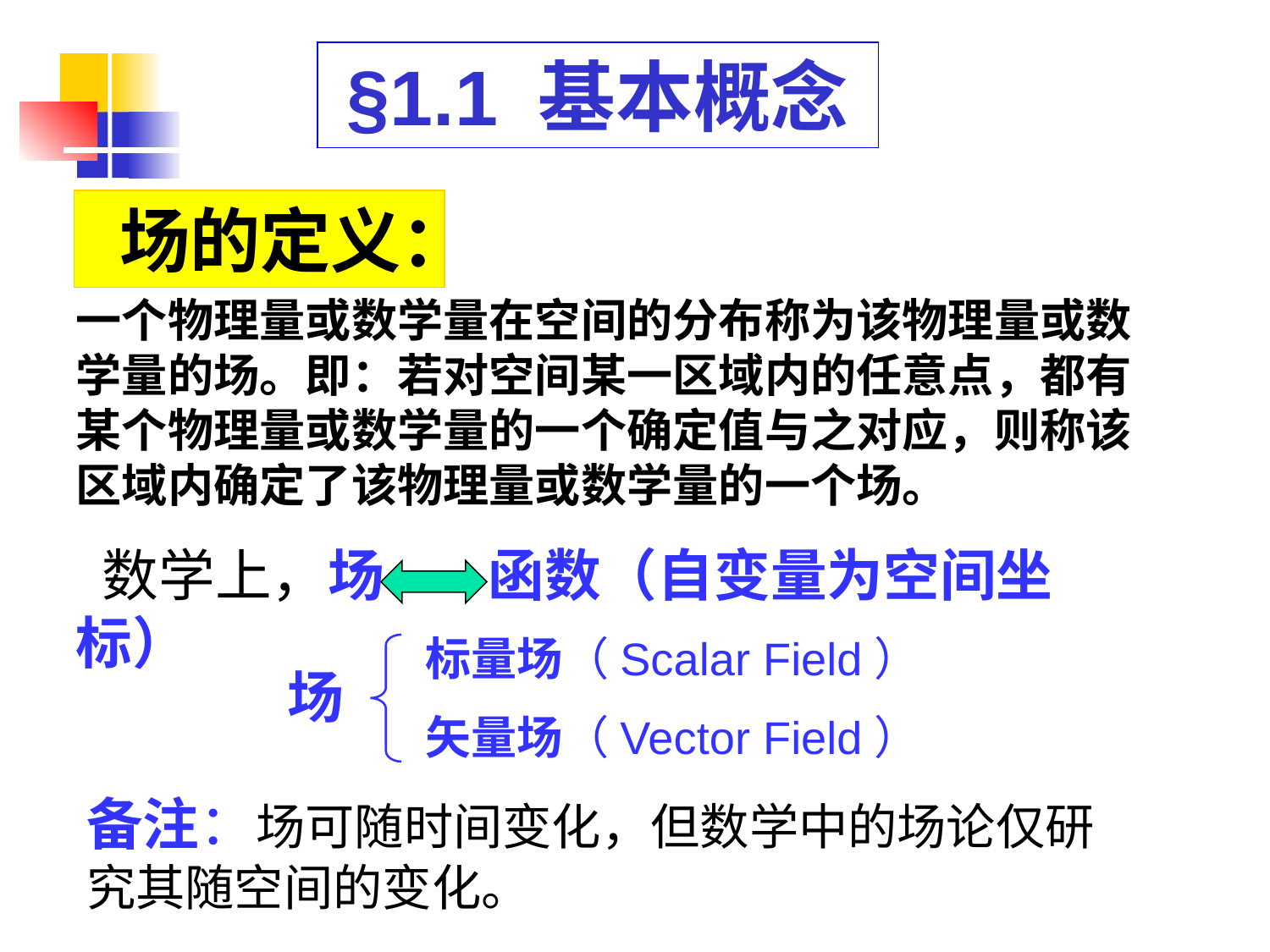

§1.1 基本概念
 场的定义：
一个物理量或数学量在空间的分布称为该物理量或数学量的场。即：若对空间某一区域内的任意点，都有某个物理量或数学量的一个确定值与之对应，则称该区域内确定了该物理量或数学量的一个场。
 数学上，场        函数（自变量为空间坐标）

标量场（Scalar Field）
矢量场（Vector Field）

场
备注：场可随时间变化，但数学中的场论仅研究其随空间的变化。